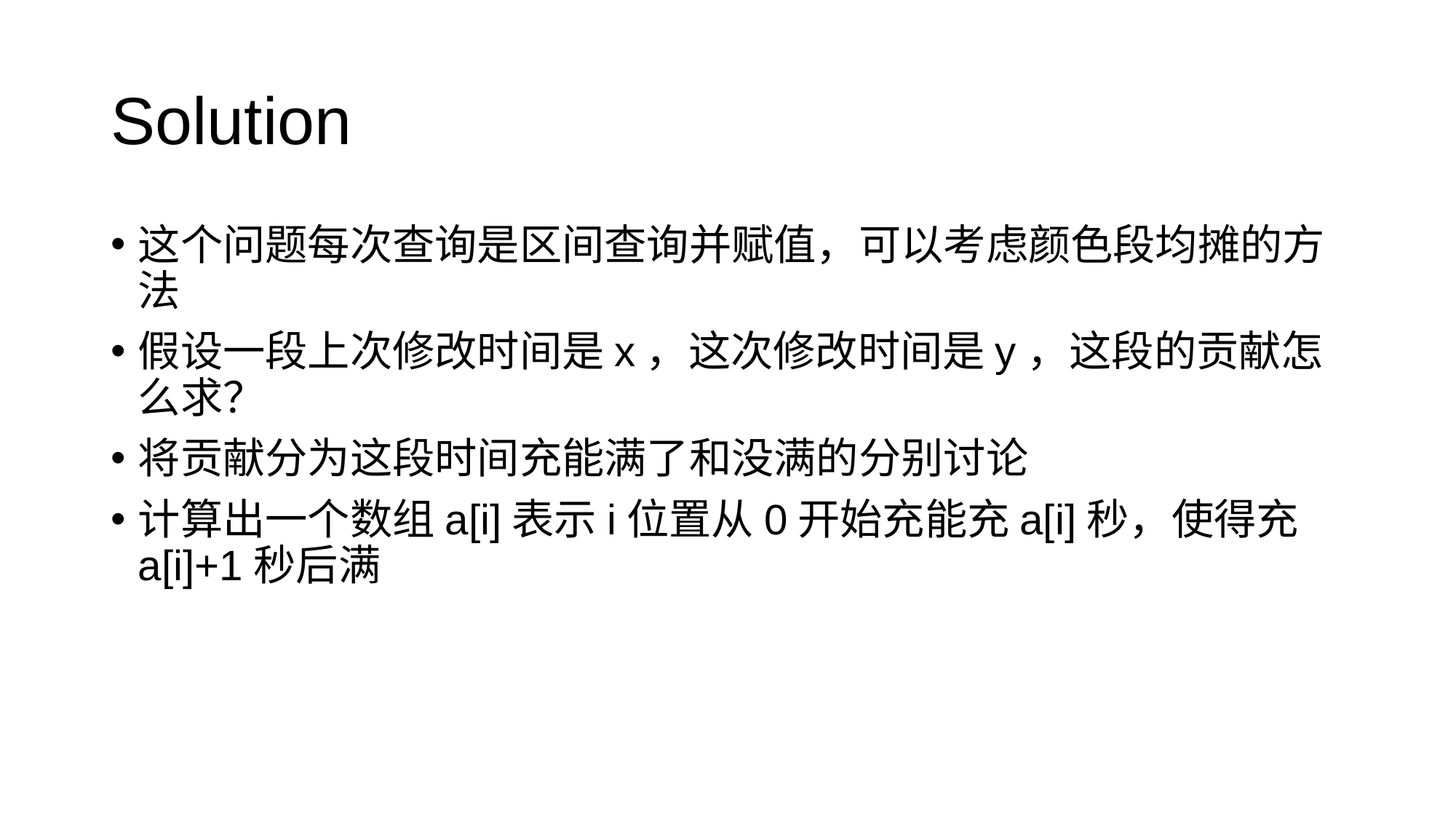

# Solution
这个问题每次查询是区间查询并赋值，可以考虑颜色段均摊的方法
假设一段上次修改时间是x，这次修改时间是y，这段的贡献怎么求？
将贡献分为这段时间充能满了和没满的分别讨论
计算出一个数组a[i]表示i位置从0开始充能充a[i]秒，使得充a[i]+1秒后满